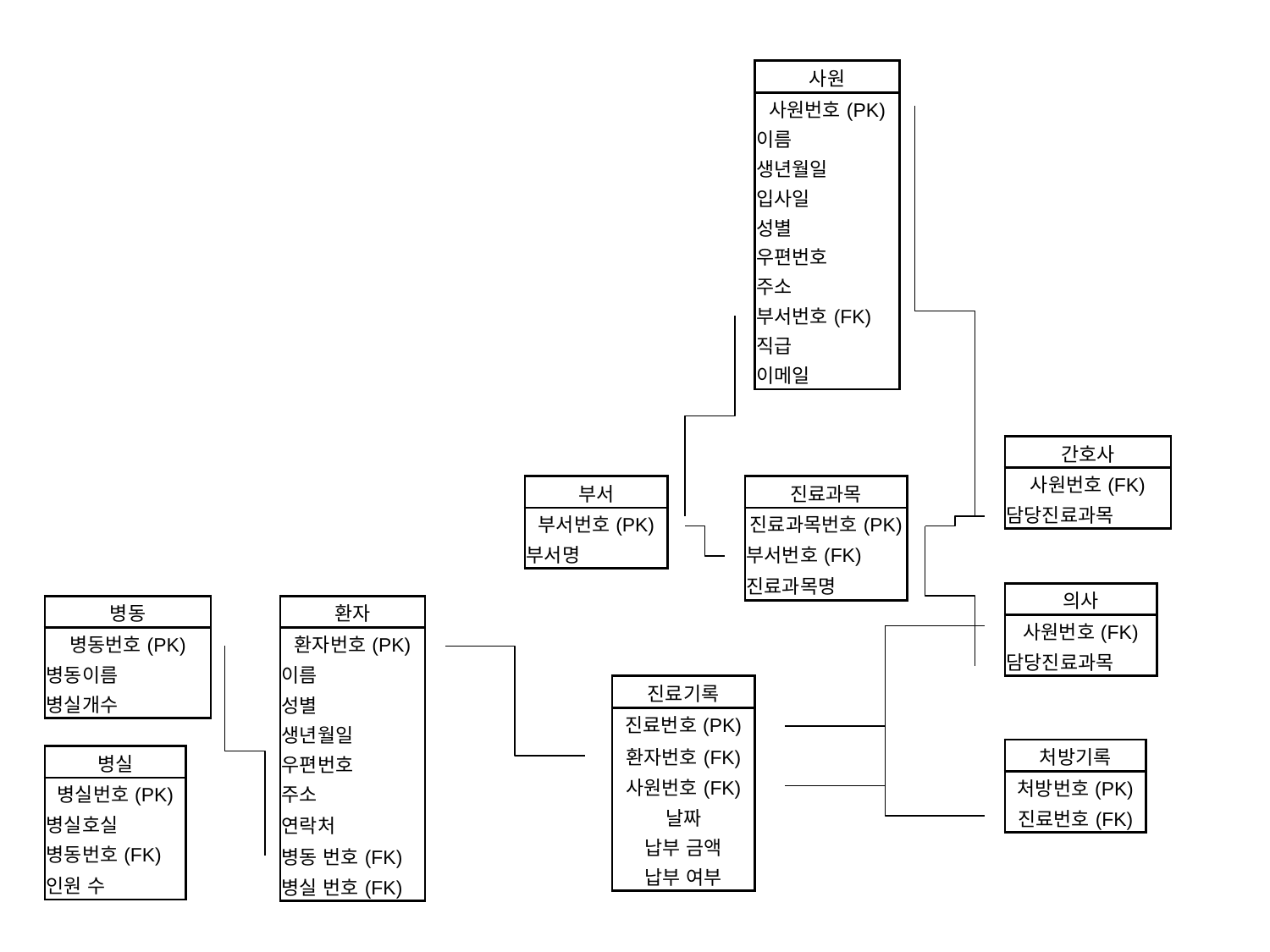

| 사원 |
| --- |
| 사원번호(PK) |
| 이름 |
| 생년월일 |
| 입사일 |
| 성별 |
| 우편번호 |
| 주소 |
| 부서번호(FK) |
| 직급 |
| 이메일 |
| 간호사 |
| --- |
| 사원번호(FK) |
| 담당진료과목 |
| 부서 |
| --- |
| 부서번호(PK) |
| 부서명 |
| 진료과목 |
| --- |
| 진료과목번호(PK) |
| 부서번호(FK) |
| 진료과목명 |
| 의사 |
| --- |
| 사원번호(FK) |
| 담당진료과목 |
| 병동 |
| --- |
| 병동번호(PK) |
| 병동이름 |
| 병실개수 |
| 환자 |
| --- |
| 환자번호(PK) |
| 이름 |
| 성별 |
| 생년월일 |
| 우편번호 |
| 주소 |
| 연락처 |
| 병동 번호(FK) |
| 병실 번호(FK) |
| 진료기록 |
| --- |
| 진료번호(PK) |
| 환자번호(FK) |
| 사원번호(FK) |
| 날짜 |
| 납부 금액 |
| 납부 여부 |
| 처방기록 |
| --- |
| 처방번호(PK) |
| 진료번호(FK) |
| 병실 |
| --- |
| 병실번호(PK) |
| 병실호실 |
| 병동번호(FK) |
| 인원 수 |